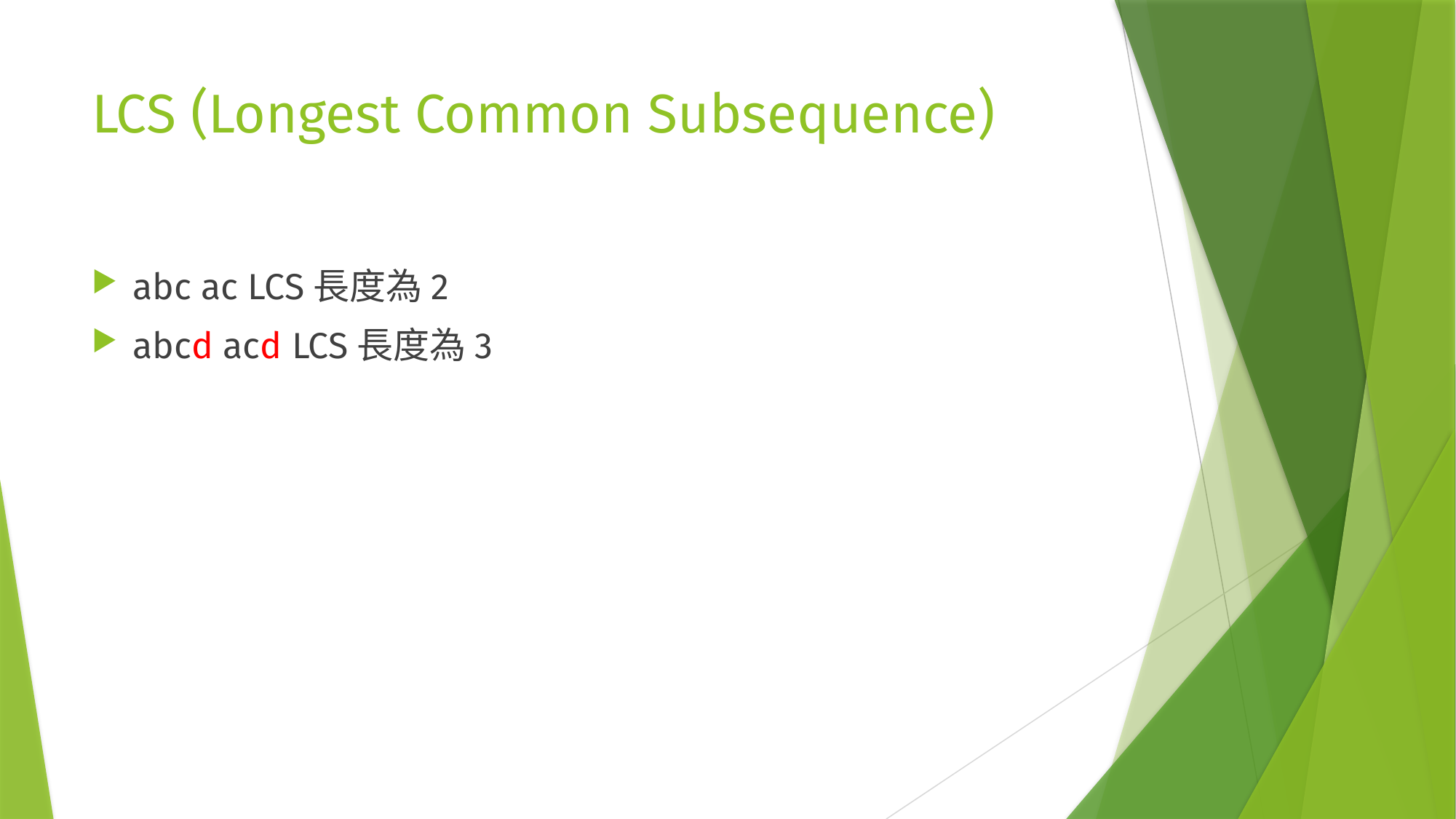

# LCS (Longest Common Subsequence)
abc ac LCS長度為2
abcd acd LCS長度為3